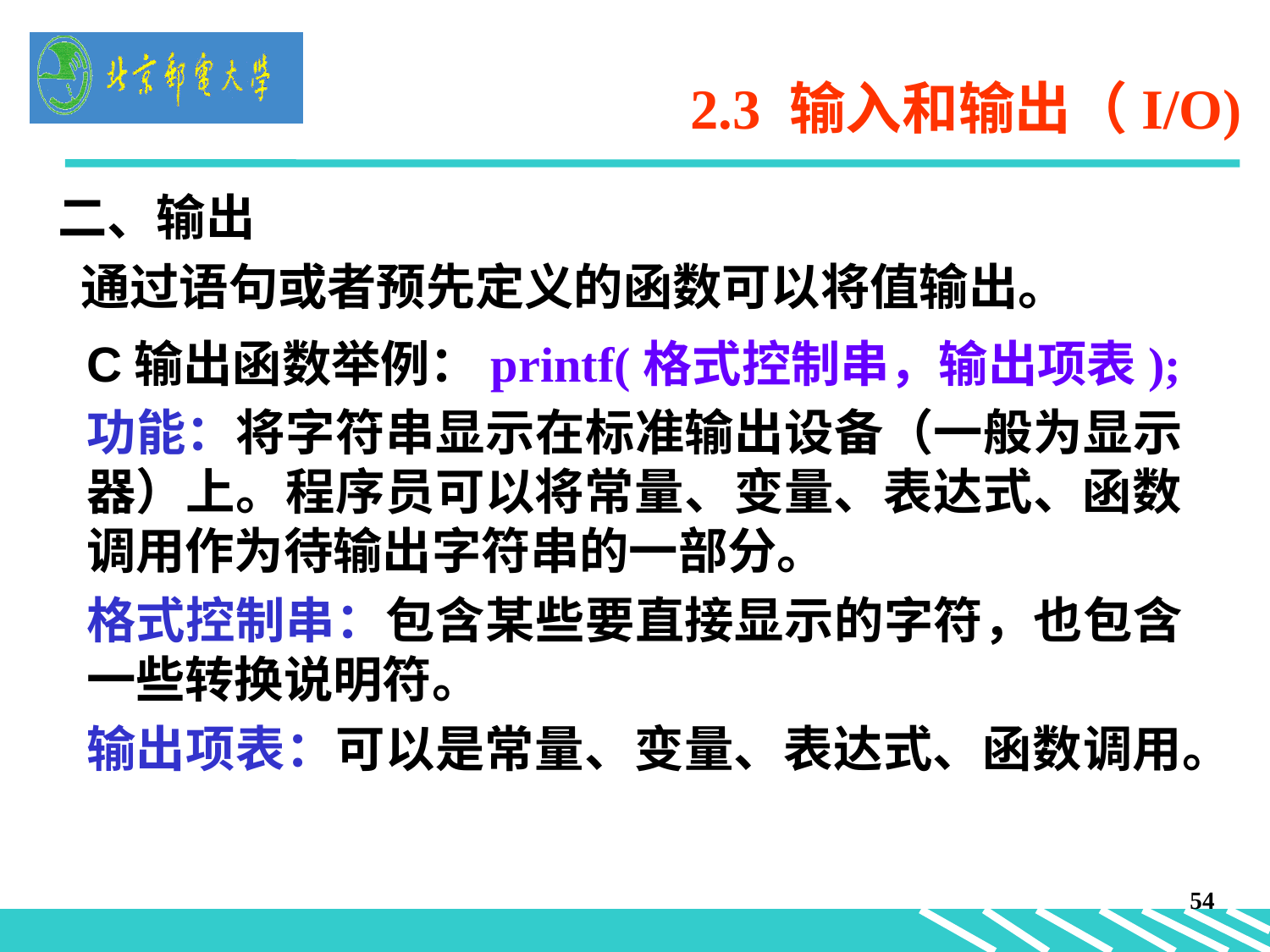

# 2.3 输入和输出（I/O)
二、输出
 通过语句或者预先定义的函数可以将值输出。
C输出函数举例：printf(格式控制串，输出项表);
功能：将字符串显示在标准输出设备（一般为显示器）上。程序员可以将常量、变量、表达式、函数调用作为待输出字符串的一部分。
格式控制串：包含某些要直接显示的字符，也包含一些转换说明符。
输出项表：可以是常量、变量、表达式、函数调用。
54